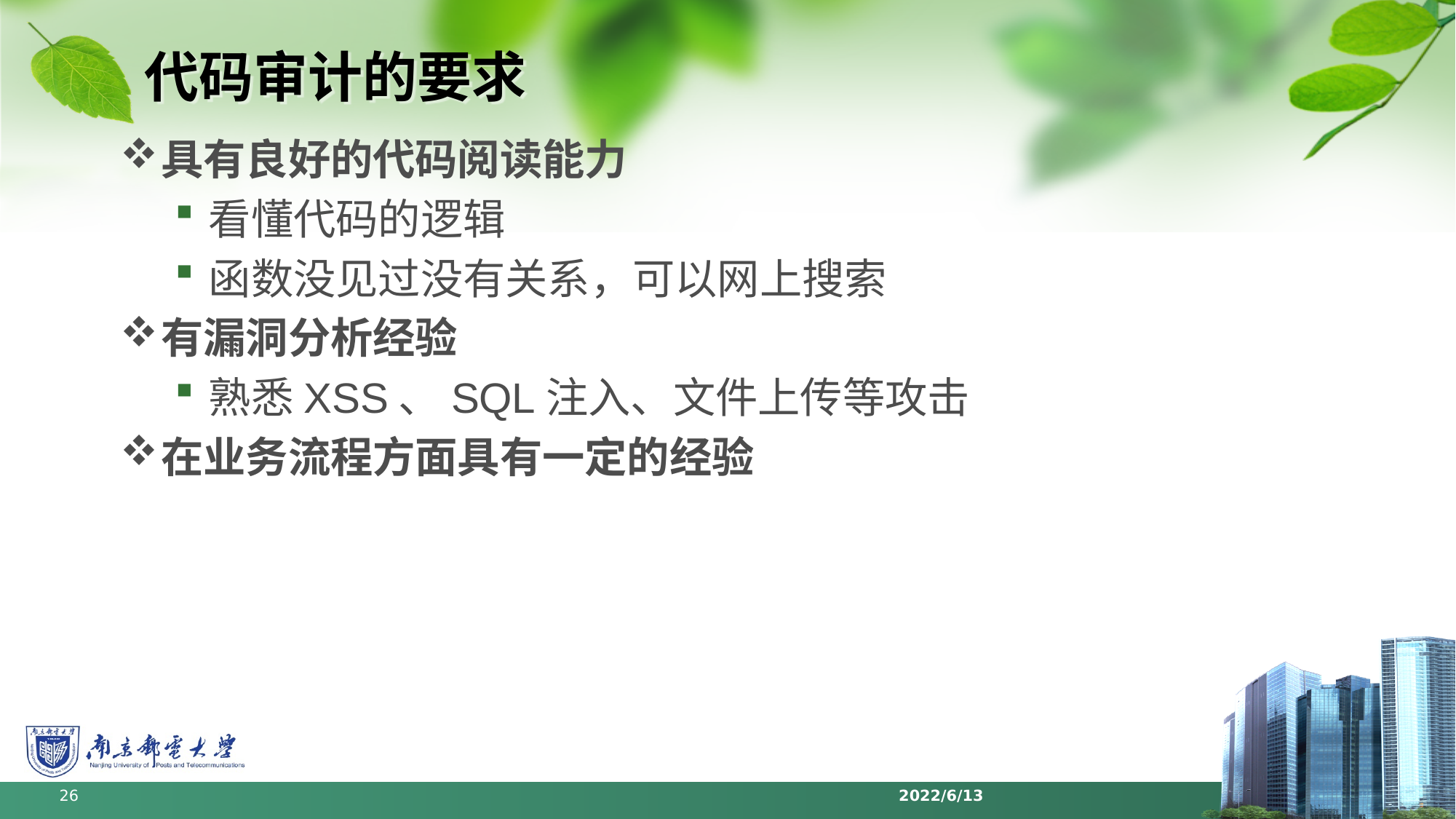

# 代码审计的要求
具有良好的代码阅读能力
看懂代码的逻辑
函数没见过没有关系，可以网上搜索
有漏洞分析经验
熟悉XSS、SQL注入、文件上传等攻击
在业务流程方面具有一定的经验
26
2022/6/13